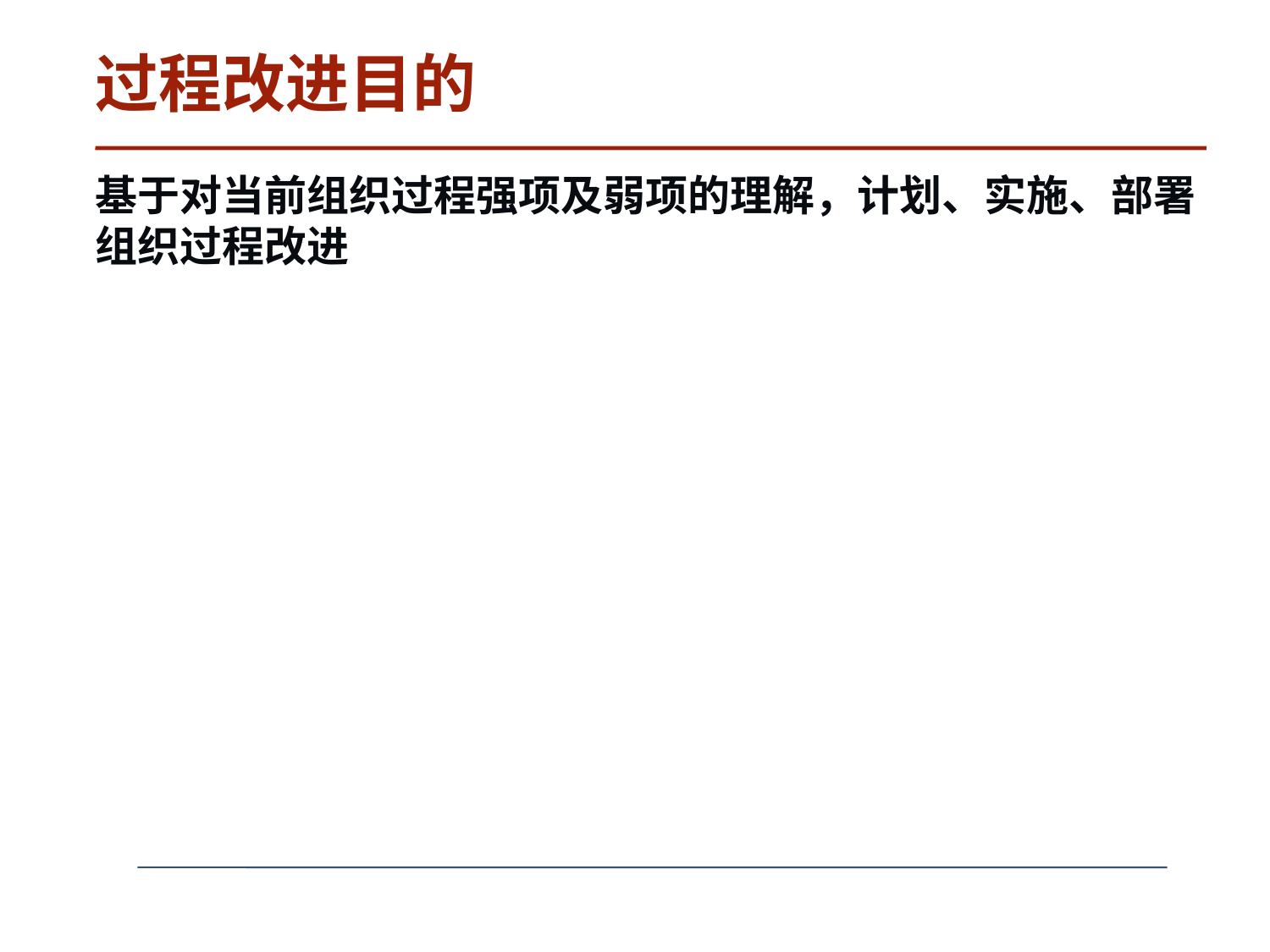

# 过程改进目的
基于对当前组织过程强项及弱项的理解，计划、实施、部署组织过程改进